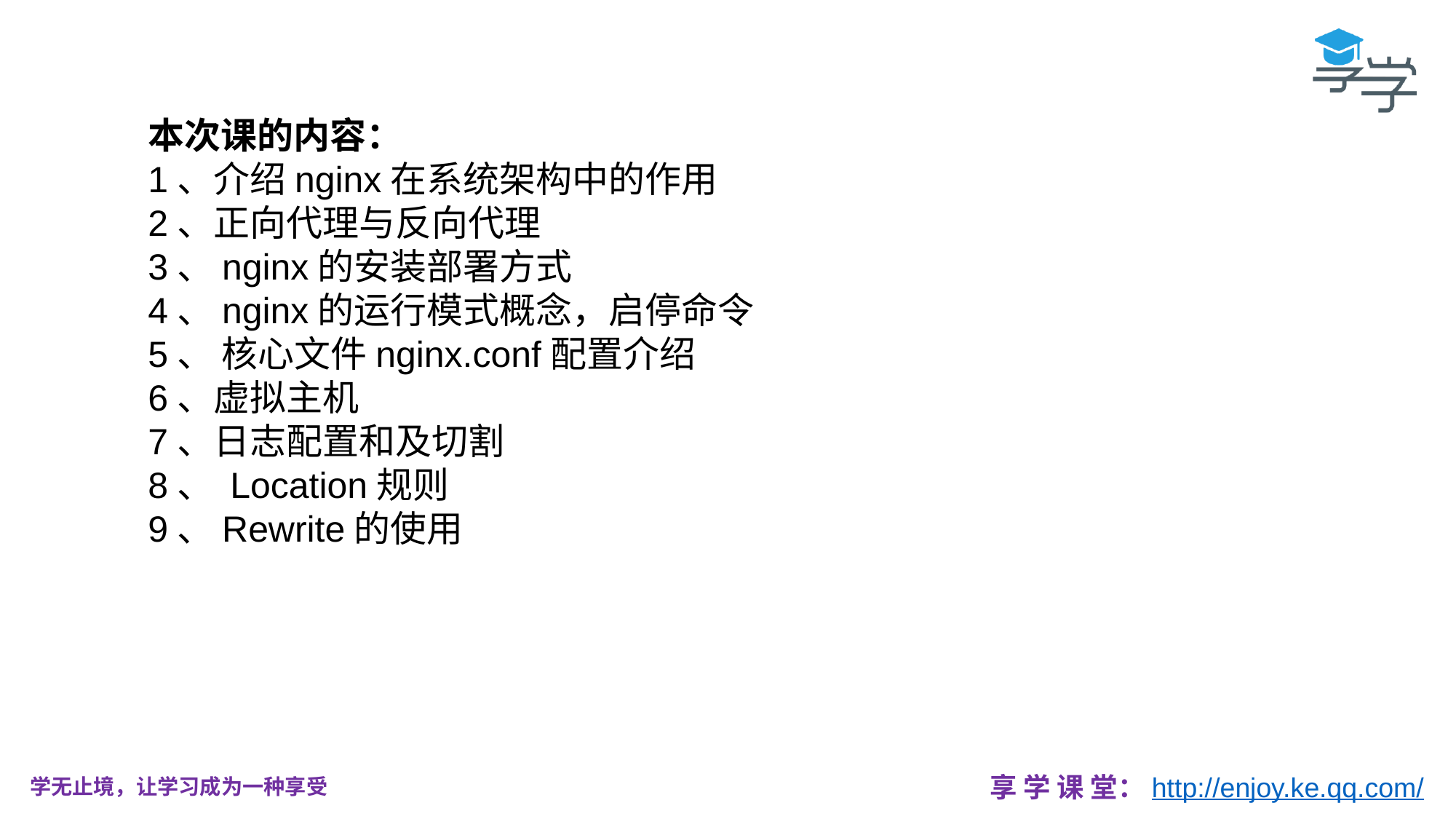

本次课的内容：
1、介绍nginx在系统架构中的作用
2、正向代理与反向代理
3、nginx的安装部署方式
4、nginx的运行模式概念，启停命令
5、 核心文件nginx.conf配置介绍
6、虚拟主机
7、日志配置和及切割
8、 Location规则
9、Rewrite的使用